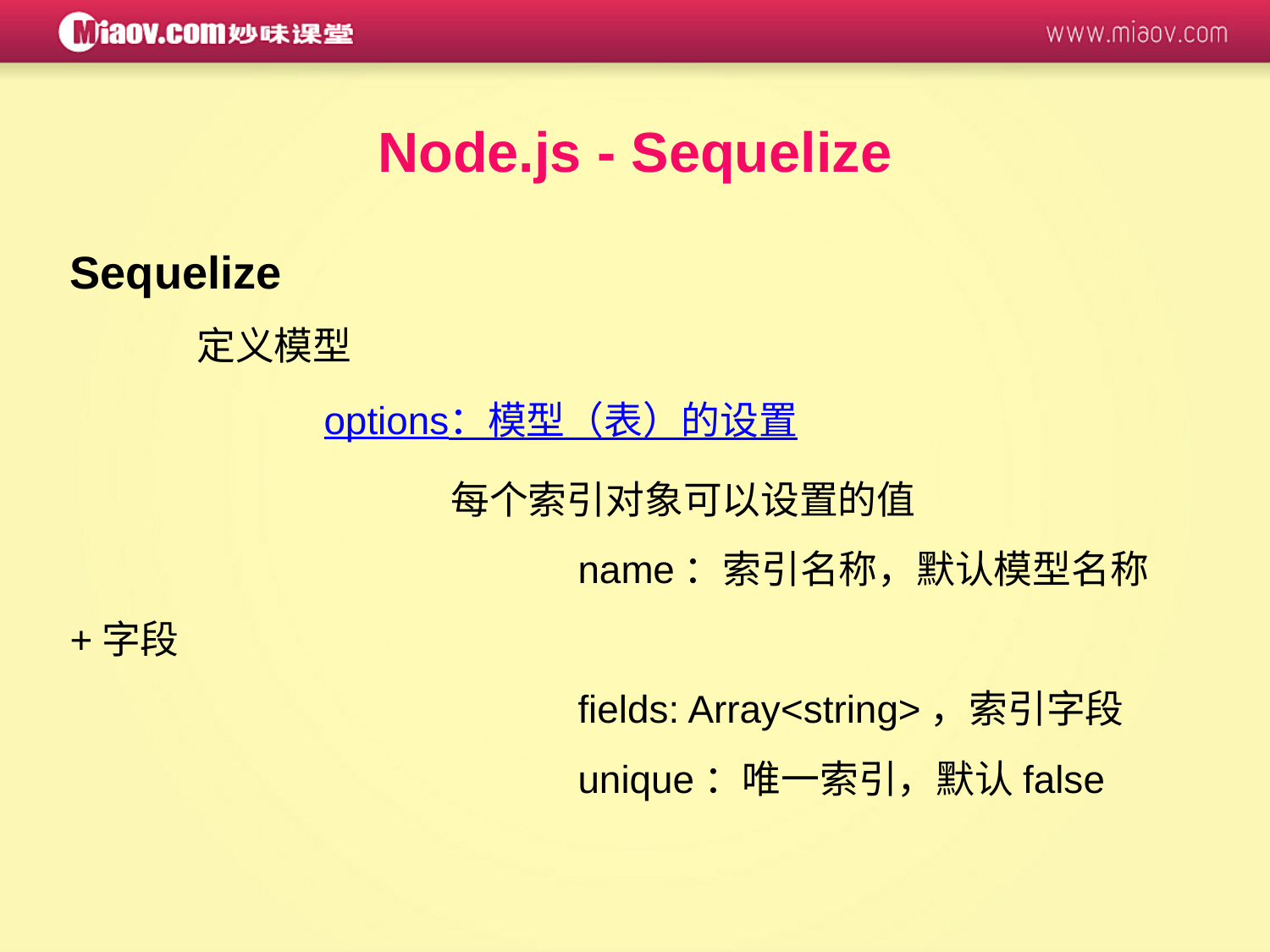

Node.js - Sequelize
Sequelize
	定义模型
		options：模型（表）的设置
			每个索引对象可以设置的值
				name：索引名称，默认模型名称+字段
				fields: Array<string>，索引字段
				unique：唯一索引，默认false